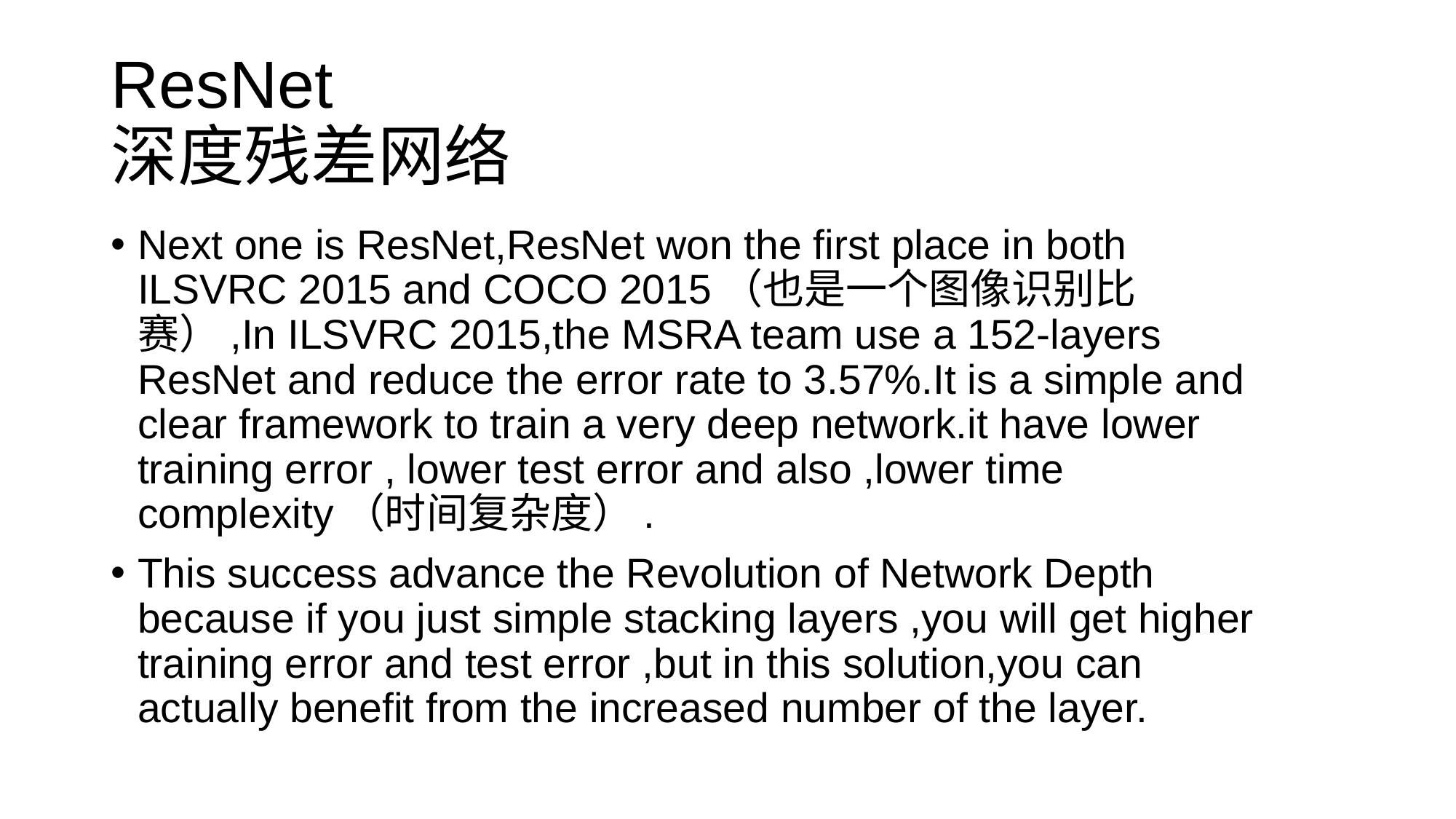

# ResNet 深度残差网络
Next one is ResNet,ResNet won the first place in both ILSVRC 2015 and COCO 2015（也是一个图像识别比赛）,In ILSVRC 2015,the MSRA team use a 152-layers ResNet and reduce the error rate to 3.57%.It is a simple and clear framework to train a very deep network.it have lower training error , lower test error and also ,lower time complexity（时间复杂度）.
This success advance the Revolution of Network Depth because if you just simple stacking layers ,you will get higher training error and test error ,but in this solution,you can actually benefit from the increased number of the layer.